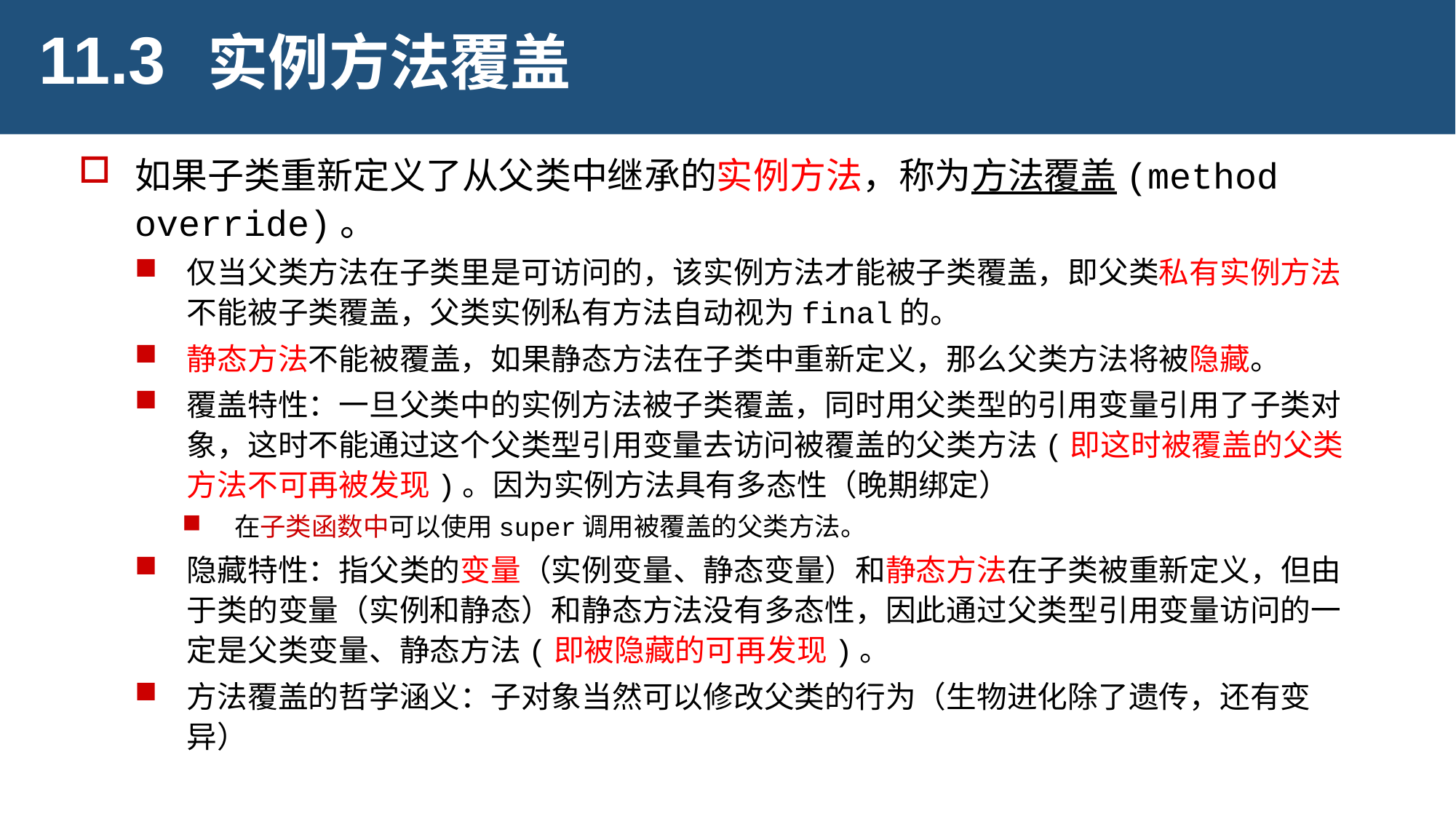

11.3
实例方法覆盖
如果子类重新定义了从父类中继承的实例方法，称为方法覆盖(method override)。
仅当父类方法在子类里是可访问的，该实例方法才能被子类覆盖，即父类私有实例方法不能被子类覆盖，父类实例私有方法自动视为final的。
静态方法不能被覆盖，如果静态方法在子类中重新定义，那么父类方法将被隐藏。
覆盖特性：一旦父类中的实例方法被子类覆盖，同时用父类型的引用变量引用了子类对象，这时不能通过这个父类型引用变量去访问被覆盖的父类方法(即这时被覆盖的父类方法不可再被发现)。因为实例方法具有多态性（晚期绑定）
在子类函数中可以使用super调用被覆盖的父类方法。
隐藏特性：指父类的变量（实例变量、静态变量）和静态方法在子类被重新定义，但由于类的变量（实例和静态）和静态方法没有多态性，因此通过父类型引用变量访问的一定是父类变量、静态方法(即被隐藏的可再发现)。
方法覆盖的哲学涵义：子对象当然可以修改父类的行为（生物进化除了遗传，还有变异）